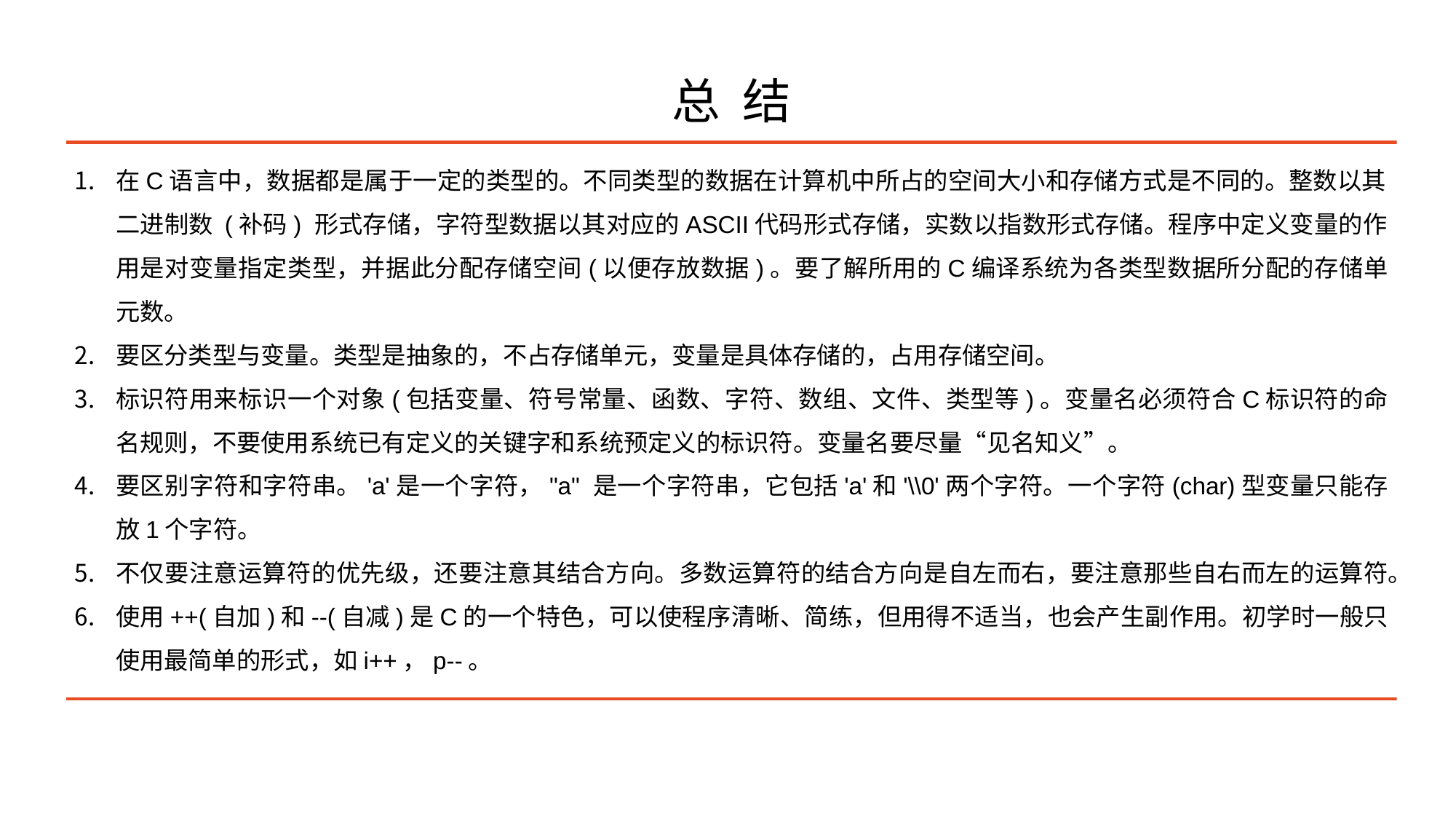

# 总  结
在C语言中，数据都是属于一定的类型的。不同类型的数据在计算机中所占的空间大小和存储方式是不同的。整数以其二进制数 (补码) 形式存储，字符型数据以其对应的ASCII代码形式存储，实数以指数形式存储。程序中定义变量的作用是对变量指定类型，并据此分配存储空间(以便存放数据)。要了解所用的C编译系统为各类型数据所分配的存储单元数。
要区分类型与变量。类型是抽象的，不占存储单元，变量是具体存储的，占用存储空间。
标识符用来标识一个对象(包括变量、符号常量、函数、字符、数组、文件、类型等)。变量名必须符合C标识符的命名规则，不要使用系统已有定义的关键字和系统预定义的标识符。变量名要尽量“见名知义”。
要区别字符和字符串。'a'是一个字符，"a" 是一个字符串，它包括'a'和'\\0'两个字符。一个字符(char)型变量只能存放1个字符。
不仅要注意运算符的优先级，还要注意其结合方向。多数运算符的结合方向是自左而右，要注意那些自右而左的运算符。
使用++(自加)和--(自减)是C的一个特色，可以使程序清晰、简练，但用得不适当，也会产生副作用。初学时一般只使用最简单的形式，如i++，p--。